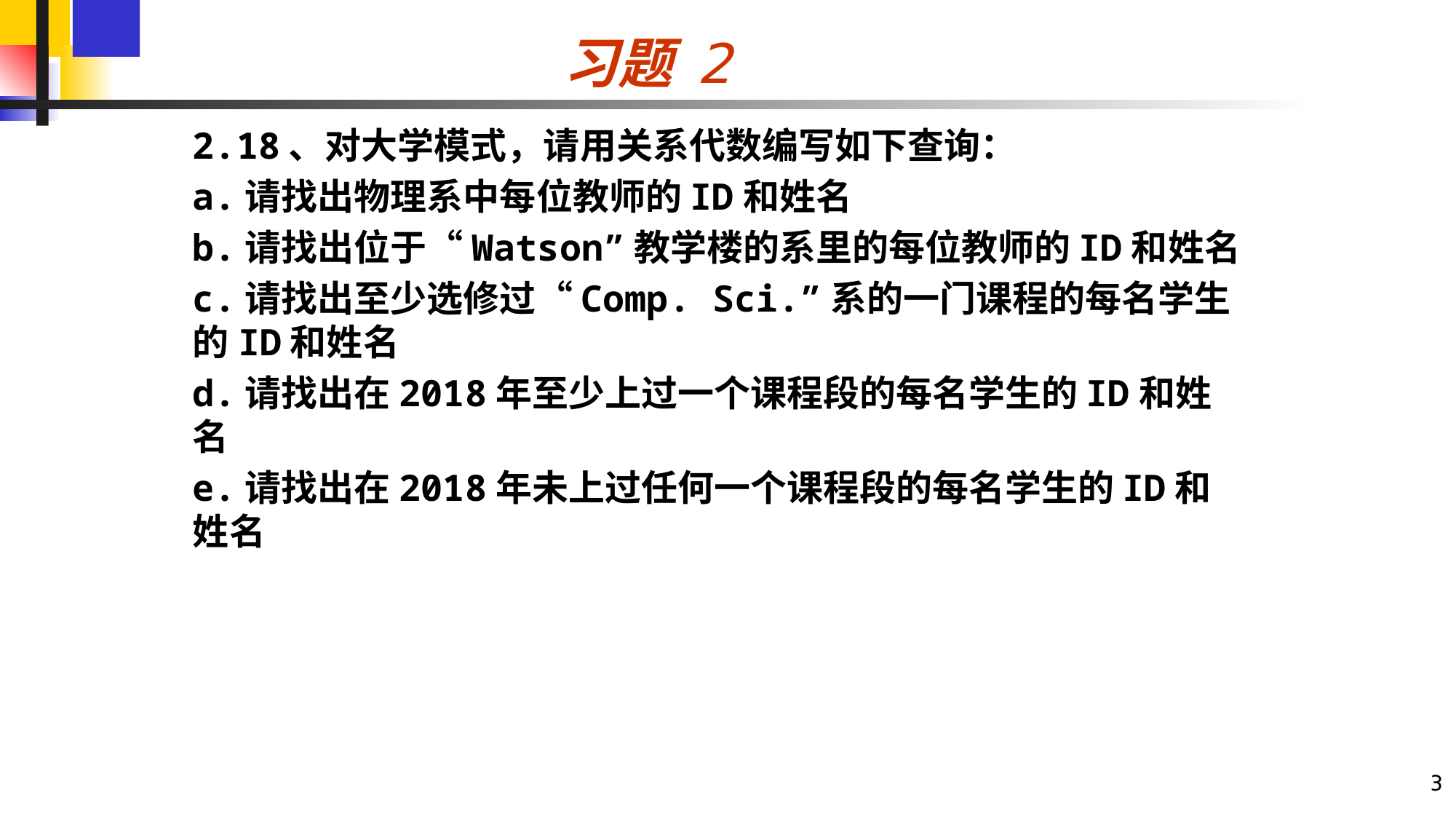

# 习题 2
2.18、对大学模式，请用关系代数编写如下查询：
a.请找出物理系中每位教师的ID和姓名
b.请找出位于“Watson”教学楼的系里的每位教师的ID和姓名
c.请找出至少选修过“Comp. Sci.”系的一门课程的每名学生的ID和姓名
d.请找出在2018年至少上过一个课程段的每名学生的ID和姓名
e.请找出在2018年未上过任何一个课程段的每名学生的ID和姓名
3